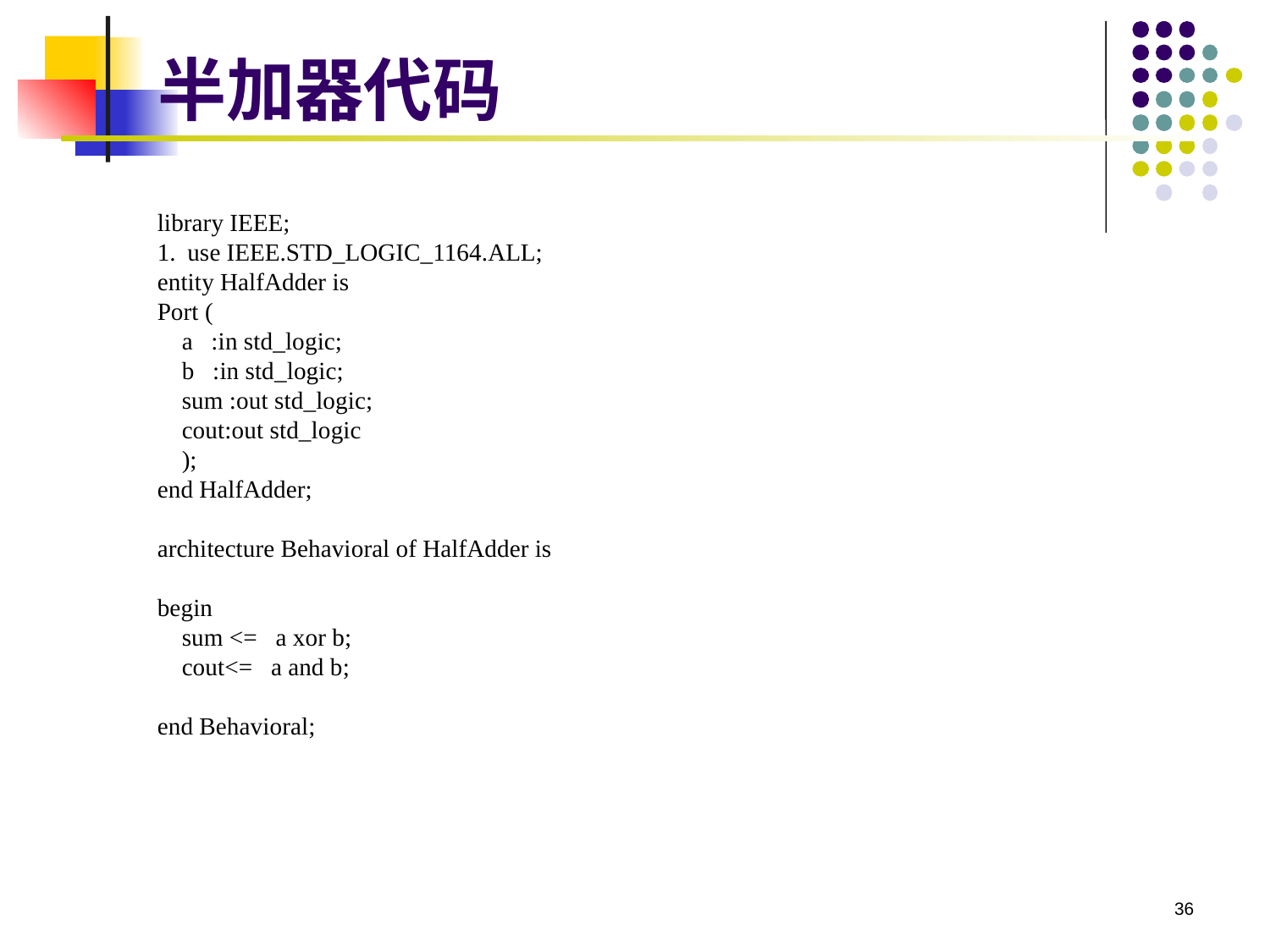

# 半加器代码
library IEEE;
use IEEE.STD_LOGIC_1164.ALL;
entity HalfAdder is
Port (
    a   :in std_logic;
    b   :in std_logic;
    sum :out std_logic;
    cout:out std_logic
    );
end HalfAdder;

architecture Behavioral of HalfAdder is

begin
    sum <=   a xor b;
    cout<=   a and b;

end Behavioral;
36